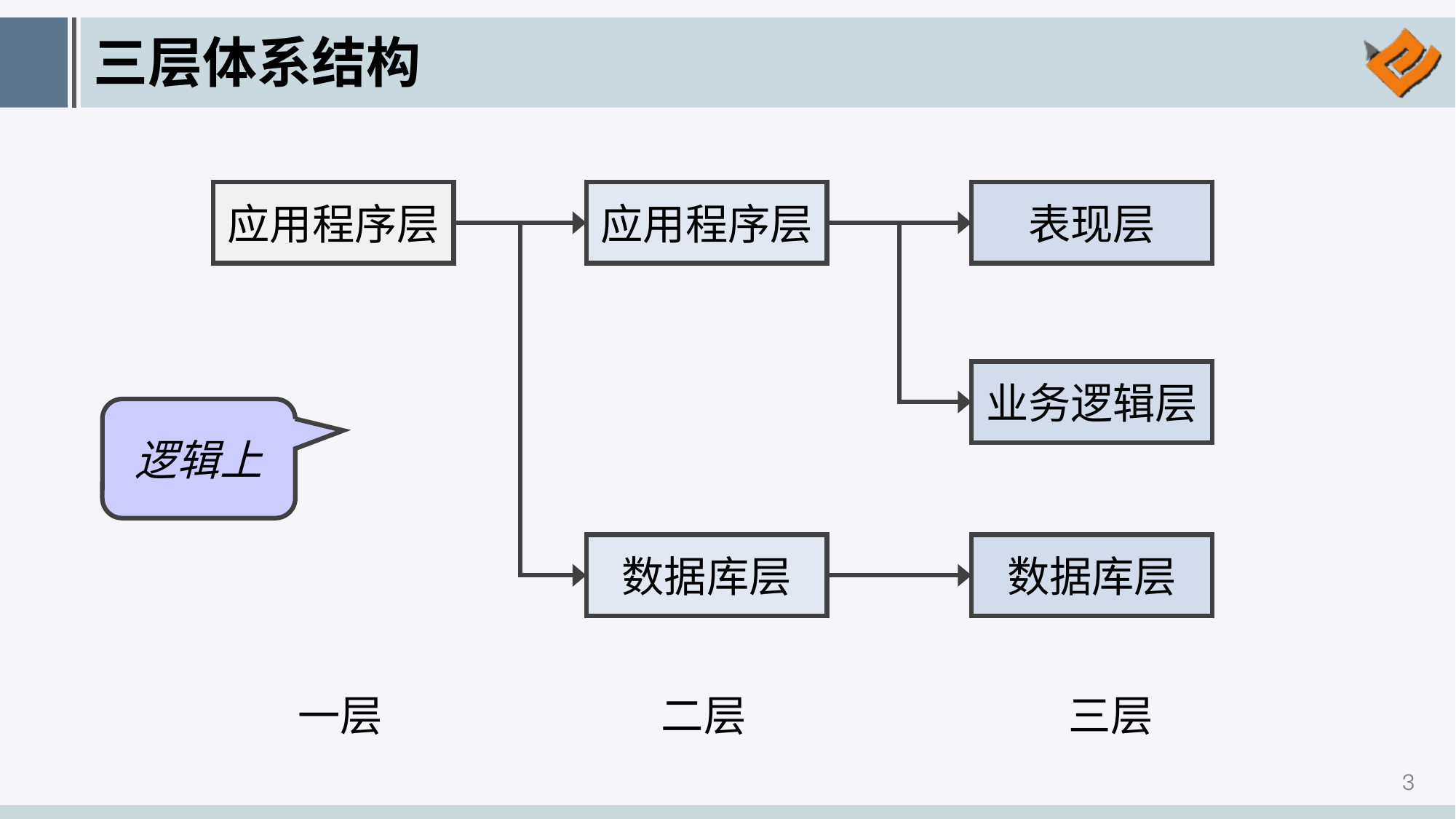

# 三层体系结构
应用程序层
应用程序层
表现层
业务逻辑层
逻辑上
数据库层
数据库层
一层
二层
三层